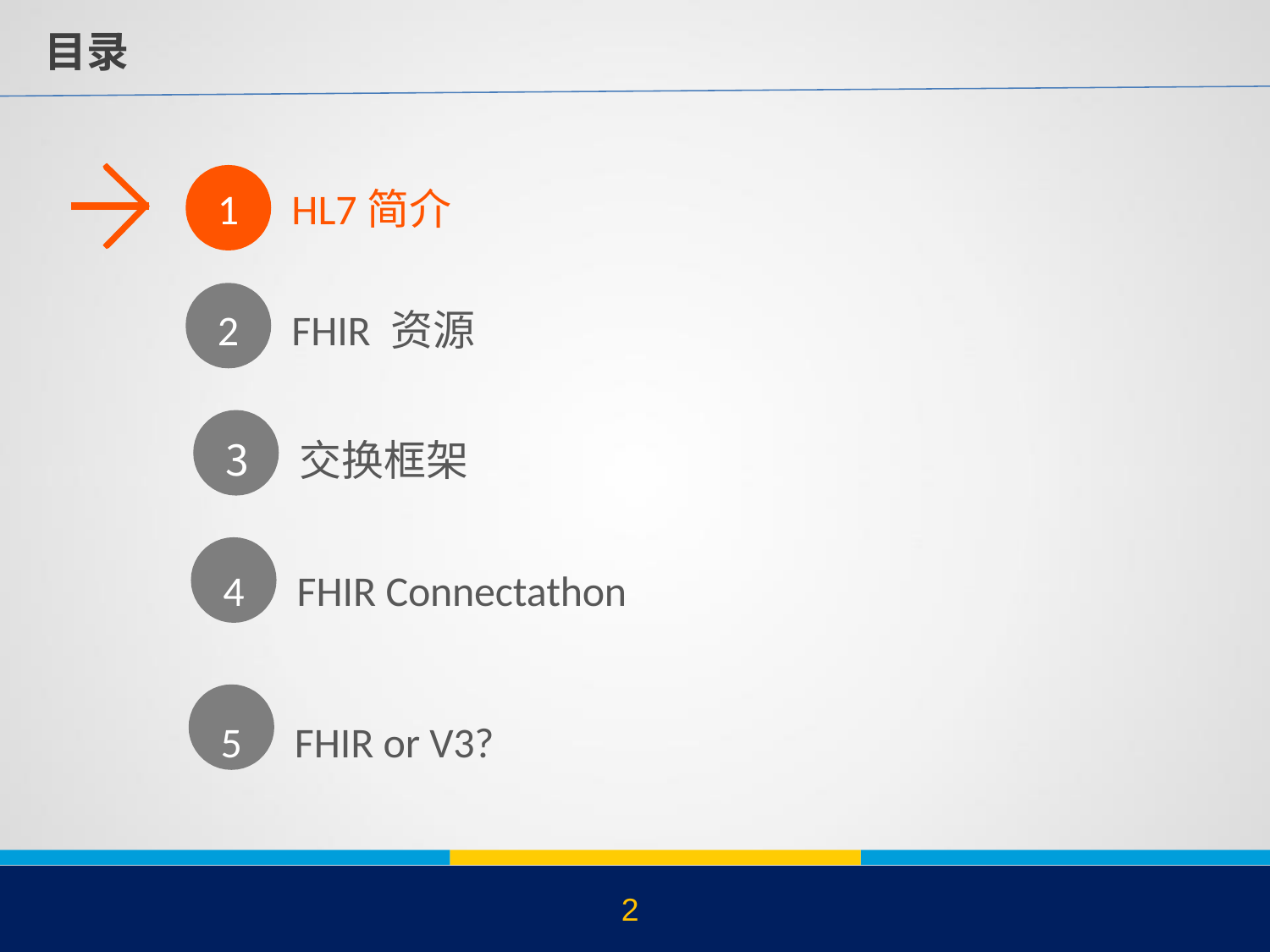

目录

HL7简介

FHIR 资源

交换框架

FHIR Connectathon

FHIR or V3?

2